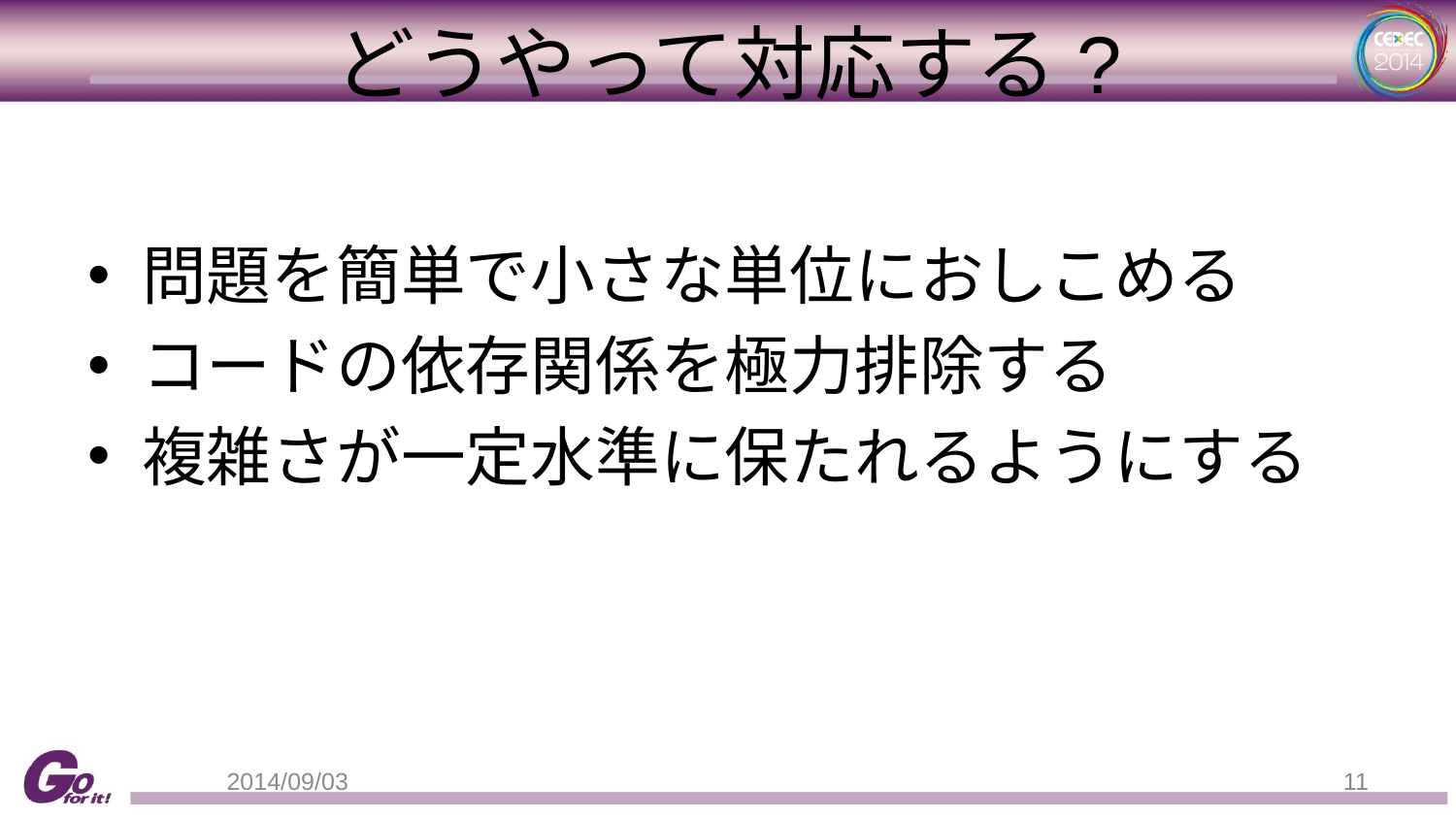

# どうやって対応する?
問題を簡単で小さな単位におしこめる
コードの依存関係を極力排除する
複雑さが一定水準に保たれるようにする
2014/09/03
11